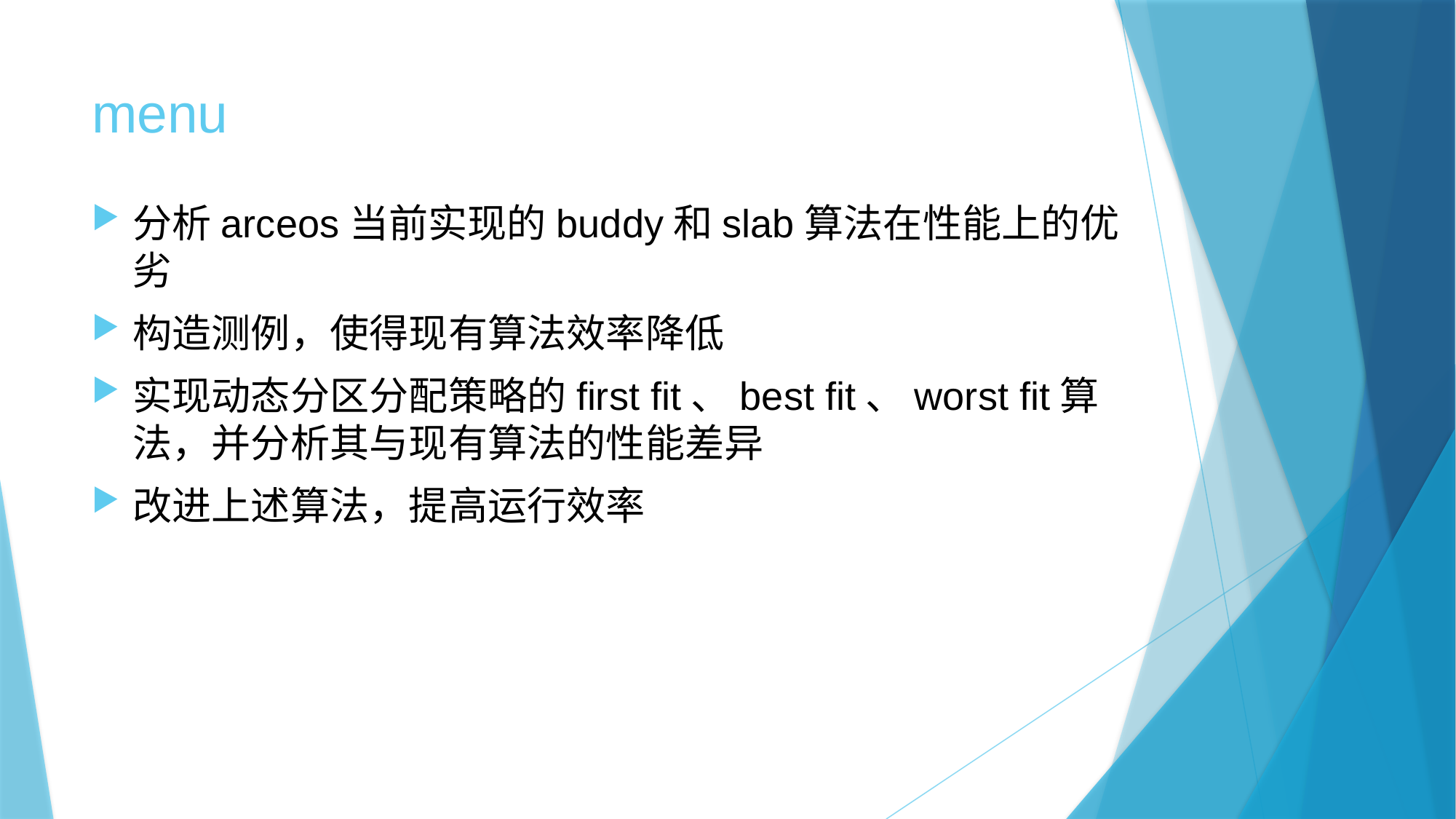

# menu
分析arceos当前实现的buddy和slab算法在性能上的优劣
构造测例，使得现有算法效率降低
实现动态分区分配策略的first fit、best fit、worst fit算法，并分析其与现有算法的性能差异
改进上述算法，提高运行效率